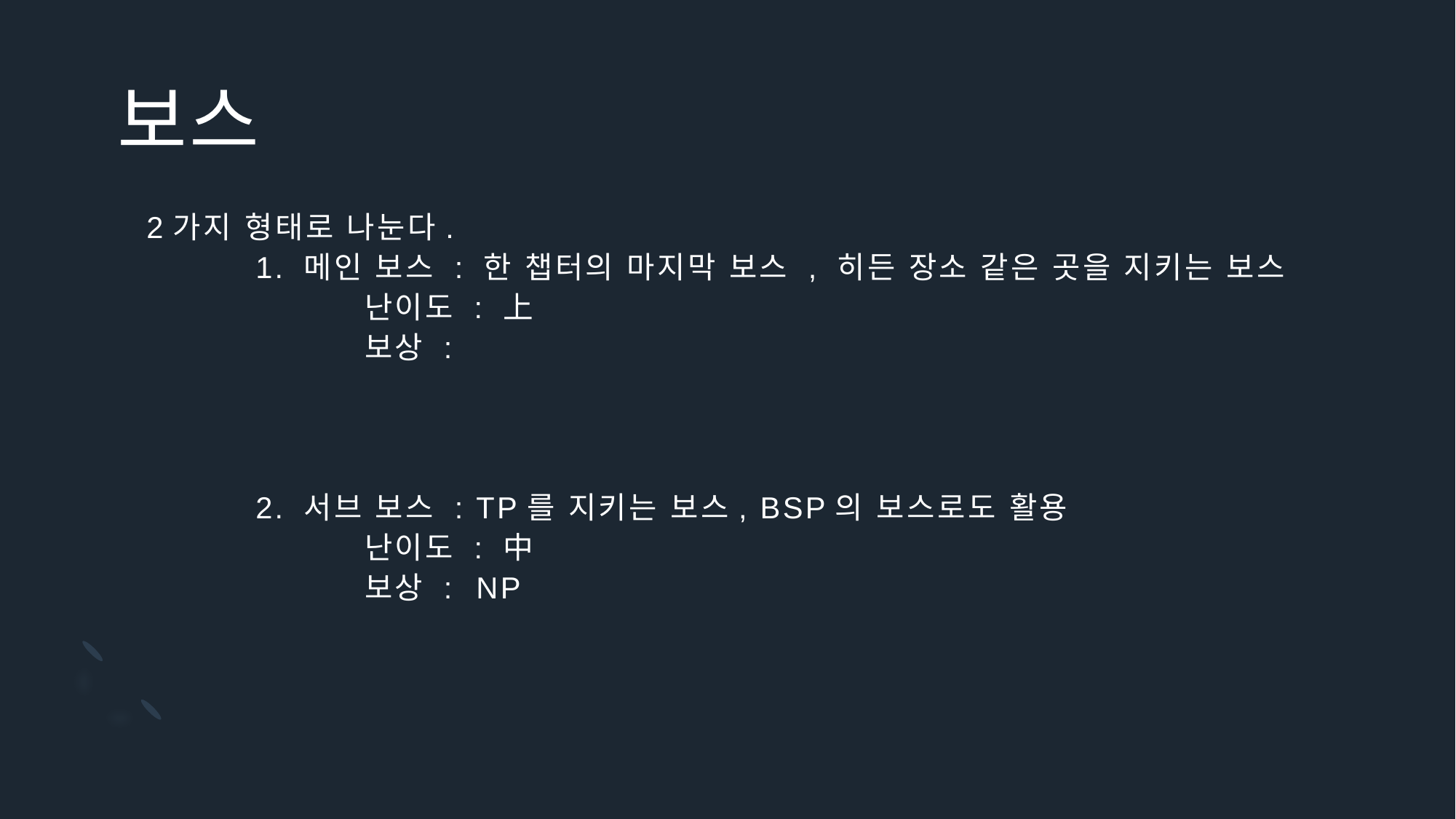

보스
# 2가지 형태로 나눈다. 1. 메인 보스 : 한 챕터의 마지막 보스 , 히든 장소 같은 곳을 지키는 보스 난이도 : 上 보상 : 2. 서브 보스 : TP를 지키는 보스, BSP의 보스로도 활용 난이도 : 中 보상 :  NP